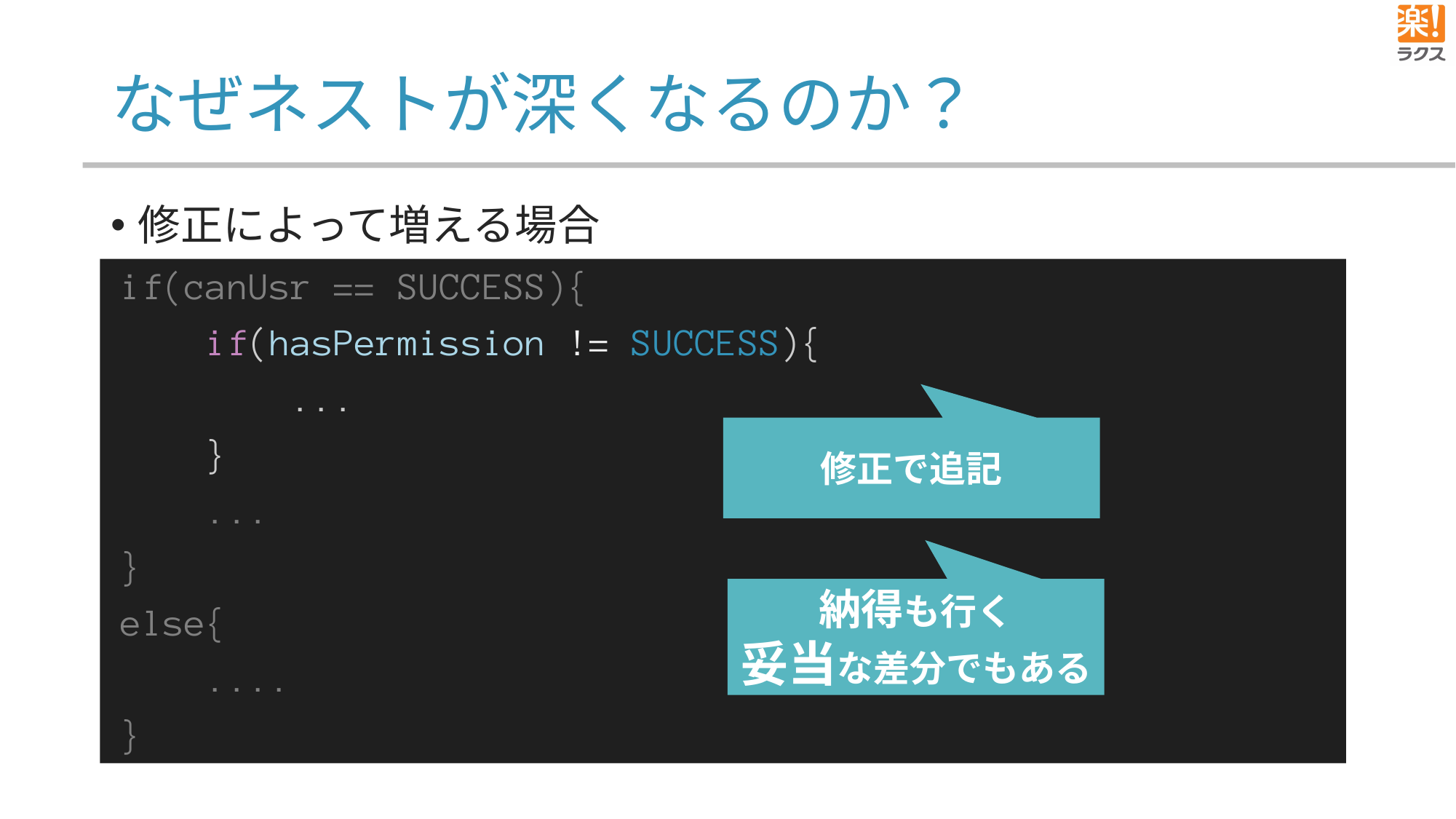

# なぜネストが深くなるのか？
修正によって増える場合
if(canUsr == SUCCESS){
    if(hasPermission != SUCCESS){
        ...
    }
    ...
}
else{
    ....
}
修正で追記
納得も行く
妥当な差分でもある